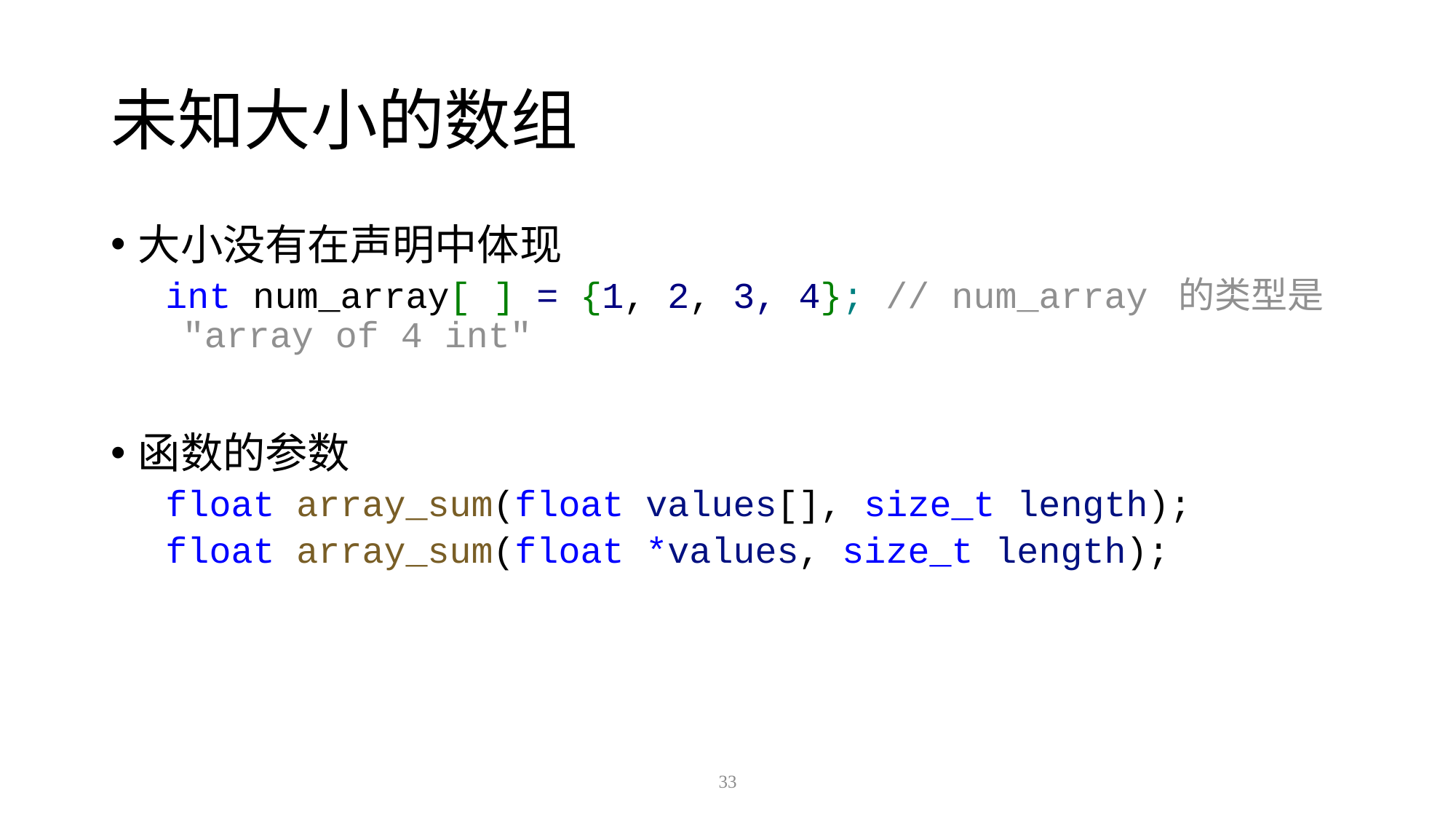

# 未知大小的数组
大小没有在声明中体现
int num_array[ ] = {1, 2, 3, 4}; // num_array 的类型是 "array of 4 int"

函数的参数
float array_sum(float values[], size_t length);
float array_sum(float *values, size_t length);

33